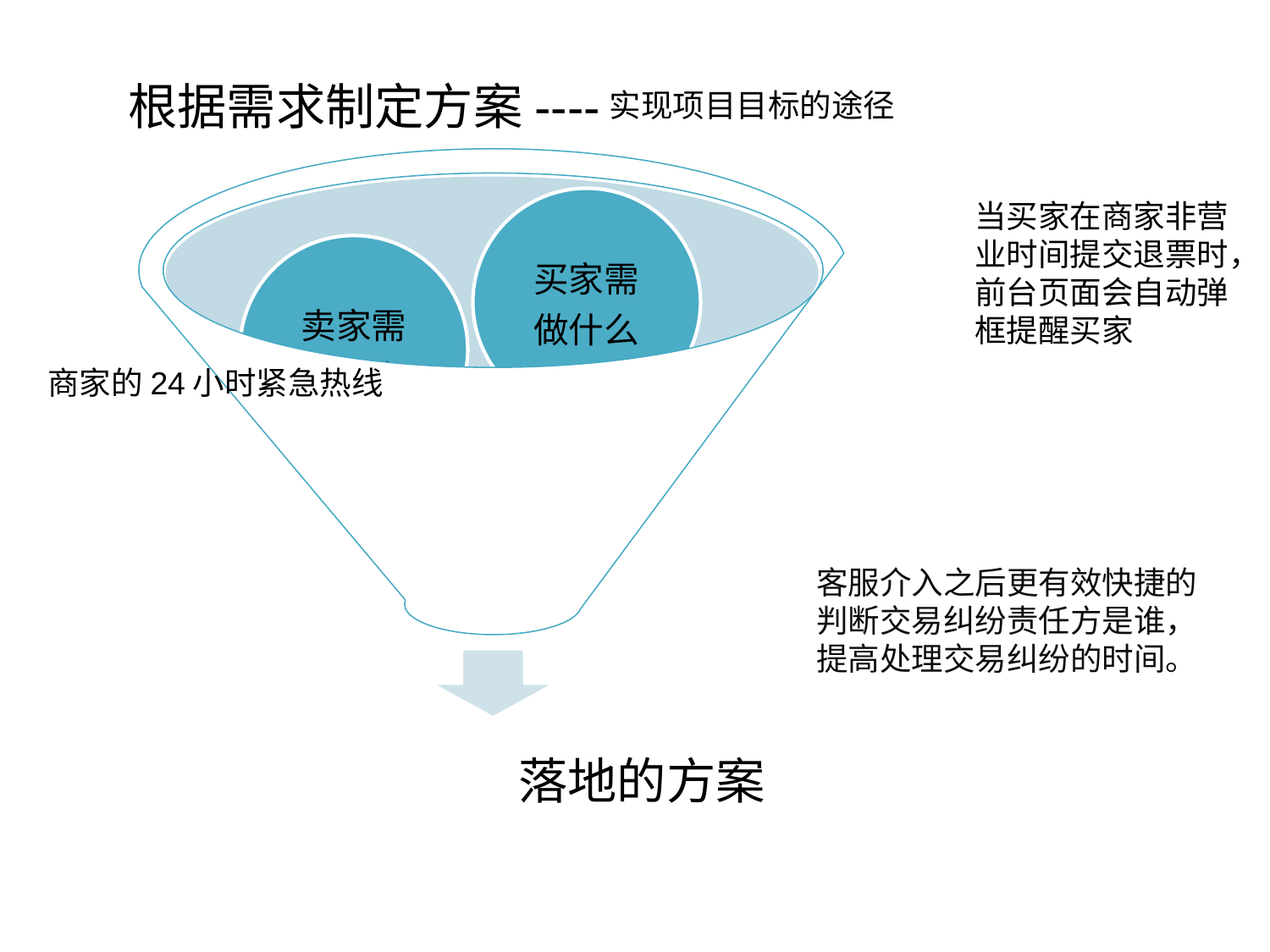

根据需求制定方案----
实现项目目标的途径
买家需做什么
卖家需做什么
淘宝需做什么
当买家在商家非营业时间提交退票时，前台页面会自动弹框提醒买家
商家的24小时紧急热线
客服介入之后更有效快捷的判断交易纠纷责任方是谁，提高处理交易纠纷的时间。
落地的方案